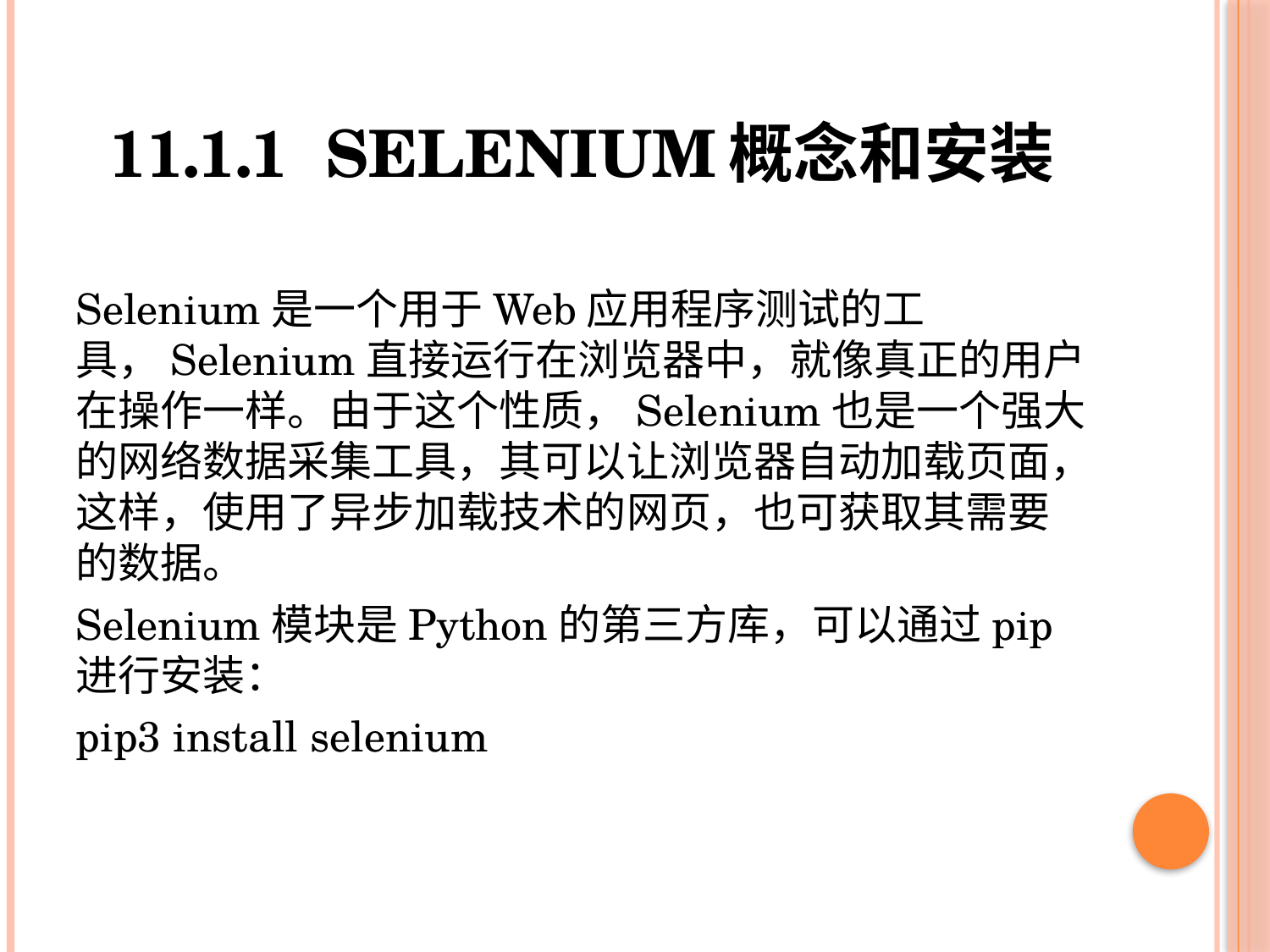

# 11.1.1  Selenium概念和安装
Selenium是一个用于Web应用程序测试的工具，Selenium直接运行在浏览器中，就像真正的用户在操作一样。由于这个性质，Selenium也是一个强大的网络数据采集工具，其可以让浏览器自动加载页面，这样，使用了异步加载技术的网页，也可获取其需要的数据。
Selenium模块是Python的第三方库，可以通过pip进行安装：
pip3 install selenium